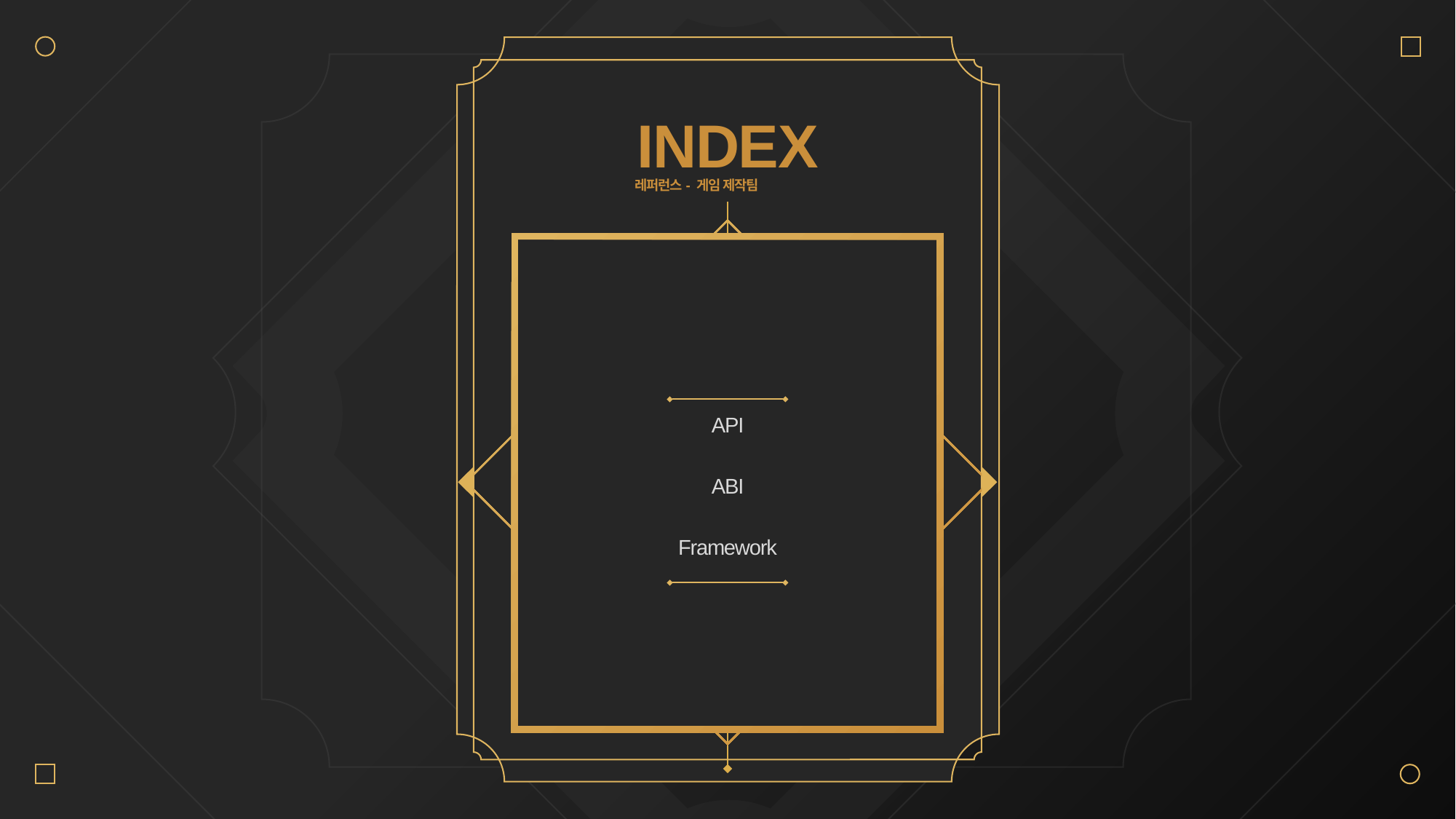

INDEX
레퍼런스- 게임 제작팀

API

ABI

Framework